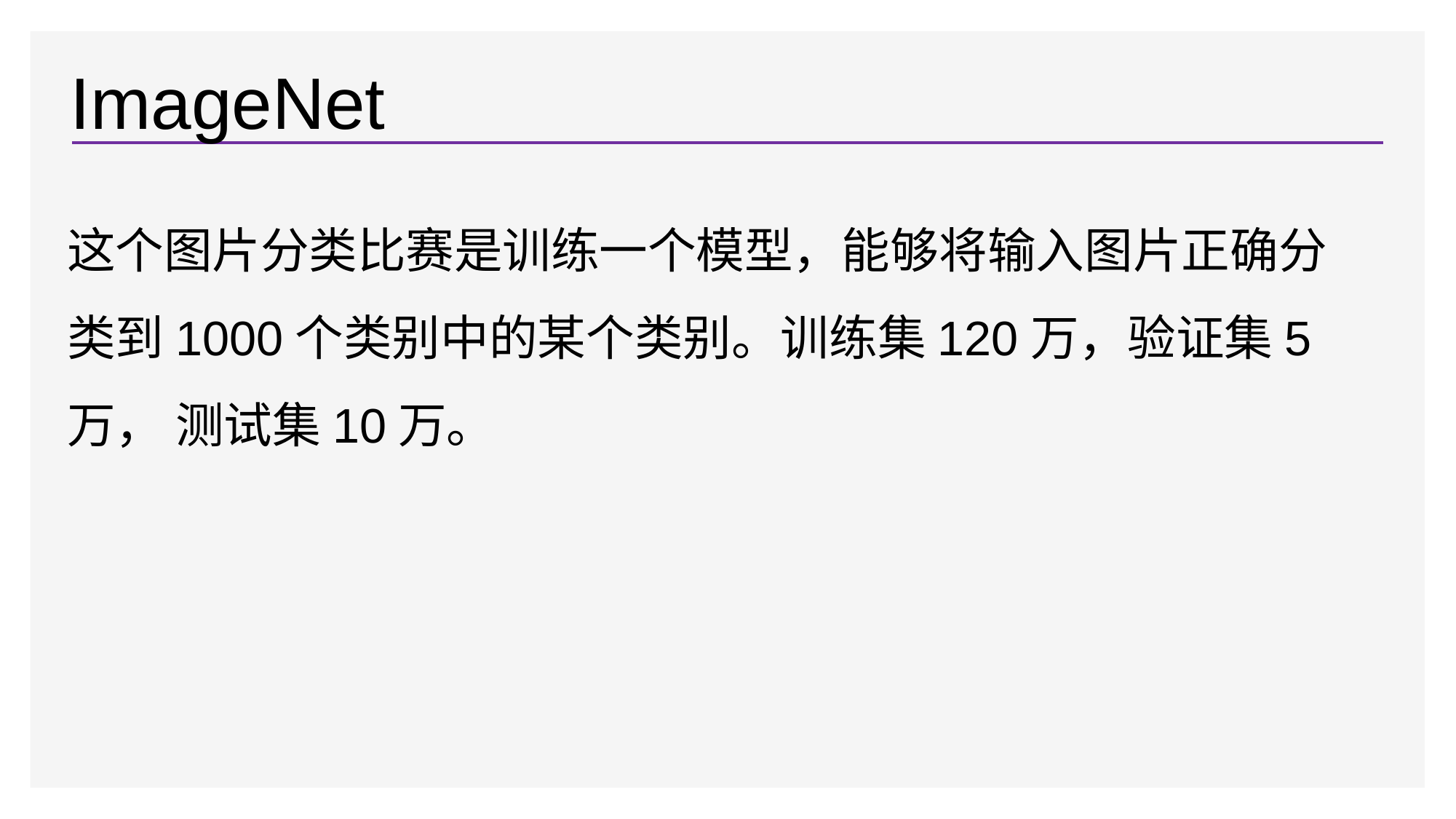

ImageNet
这个图片分类比赛是训练一个模型，能够将输入图片正确分 类到1000个类别中的某个类别。训练集120万，验证集5万， 测试集10万。